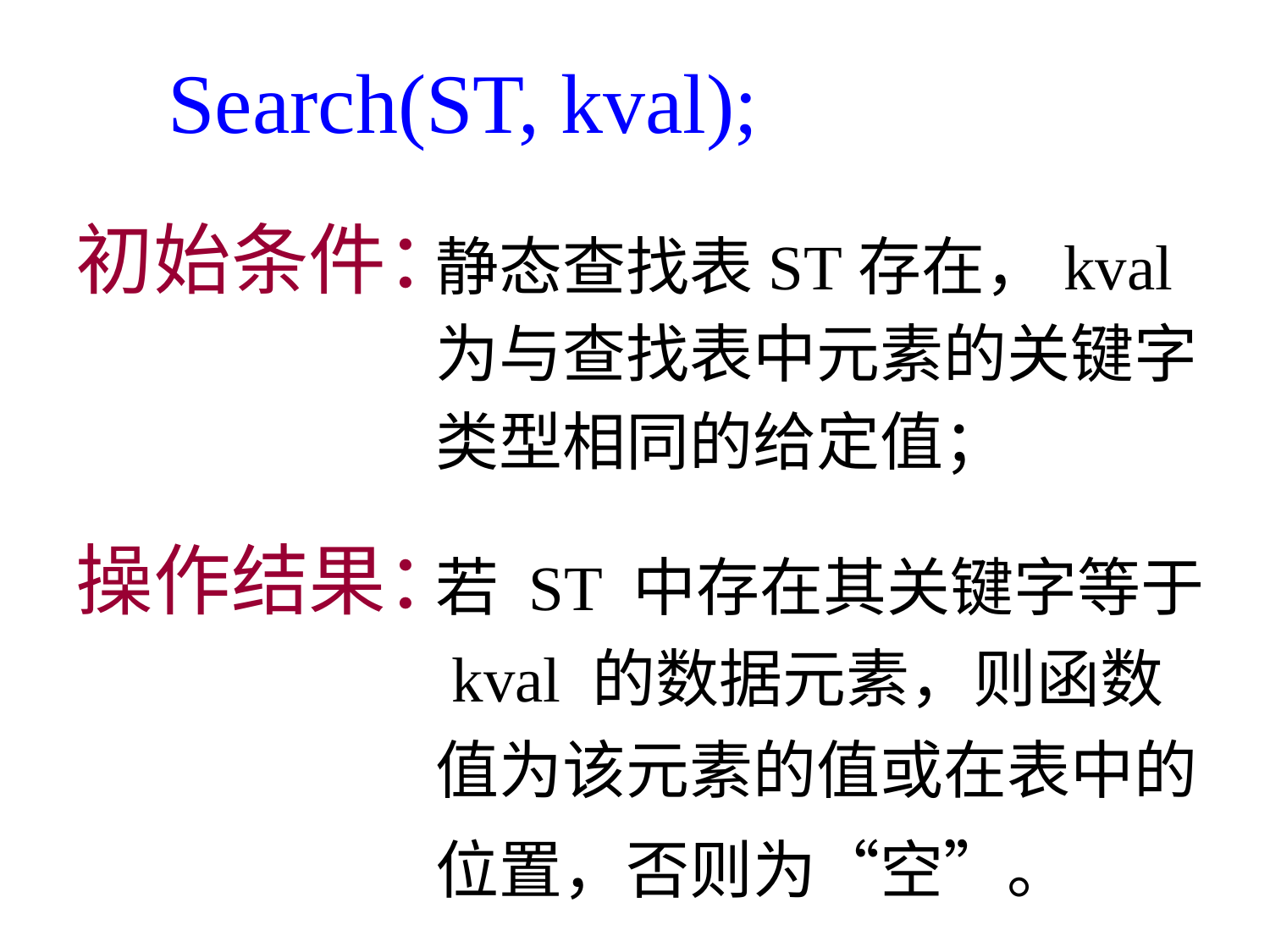

Search(ST, kval);
初始条件：

操作结果：
静态查找表ST存在，kval 为与查找表中元素的关键字类型相同的给定值；
若 ST 中存在其关键字等于
 kval 的数据元素，则函数值为该元素的值或在表中的位置，否则为“空”。